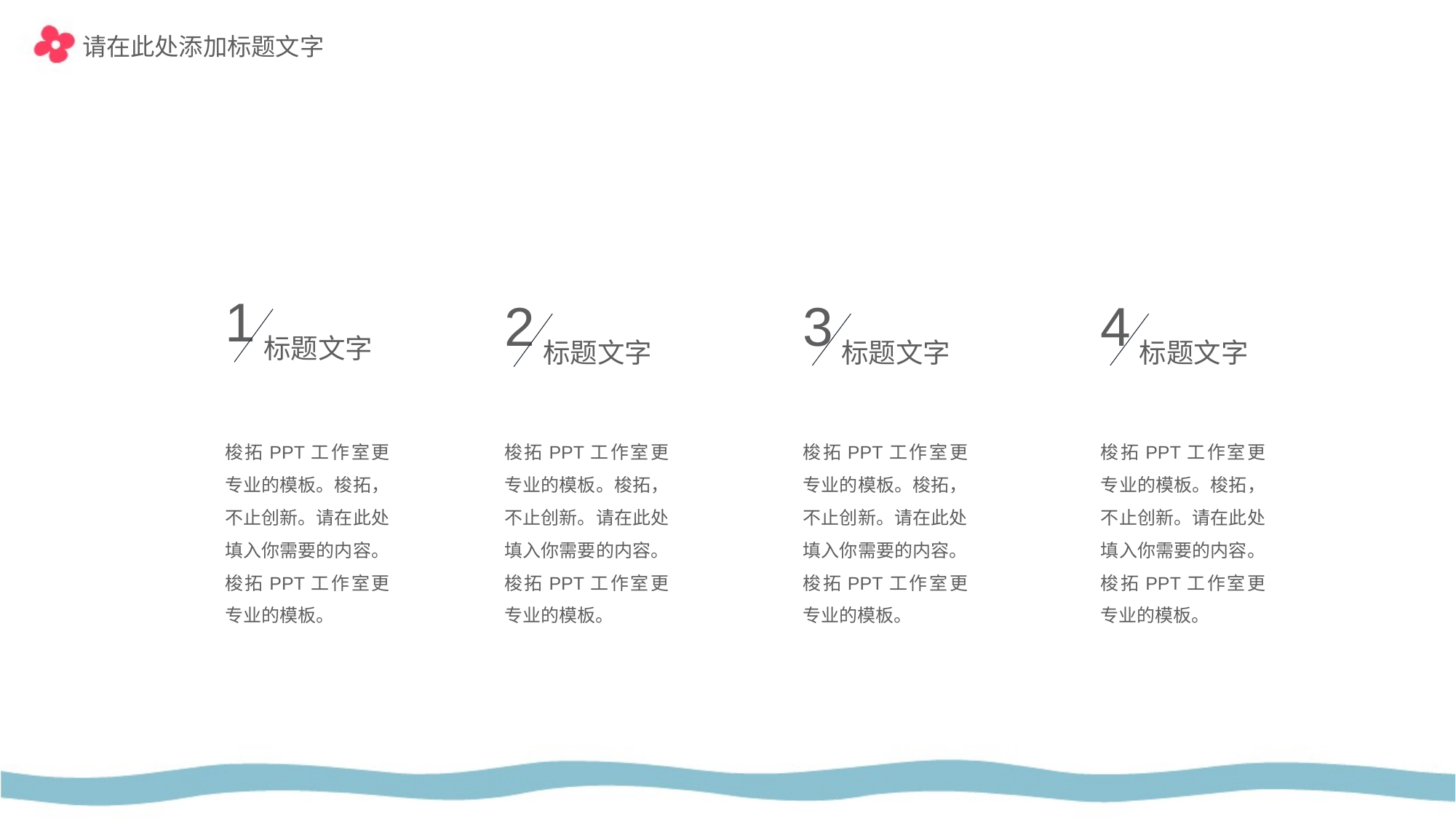

请在此处添加标题文字
1
2
3
4

标题文字
标题文字
标题文字
标题文字
梭拓PPT工作室更专业的模板。梭拓，不止创新。请在此处填入你需要的内容。梭拓PPT工作室更专业的模板。
梭拓PPT工作室更专业的模板。梭拓，不止创新。请在此处填入你需要的内容。梭拓PPT工作室更专业的模板。
梭拓PPT工作室更专业的模板。梭拓，不止创新。请在此处填入你需要的内容。梭拓PPT工作室更专业的模板。
梭拓PPT工作室更专业的模板。梭拓，不止创新。请在此处填入你需要的内容。梭拓PPT工作室更专业的模板。